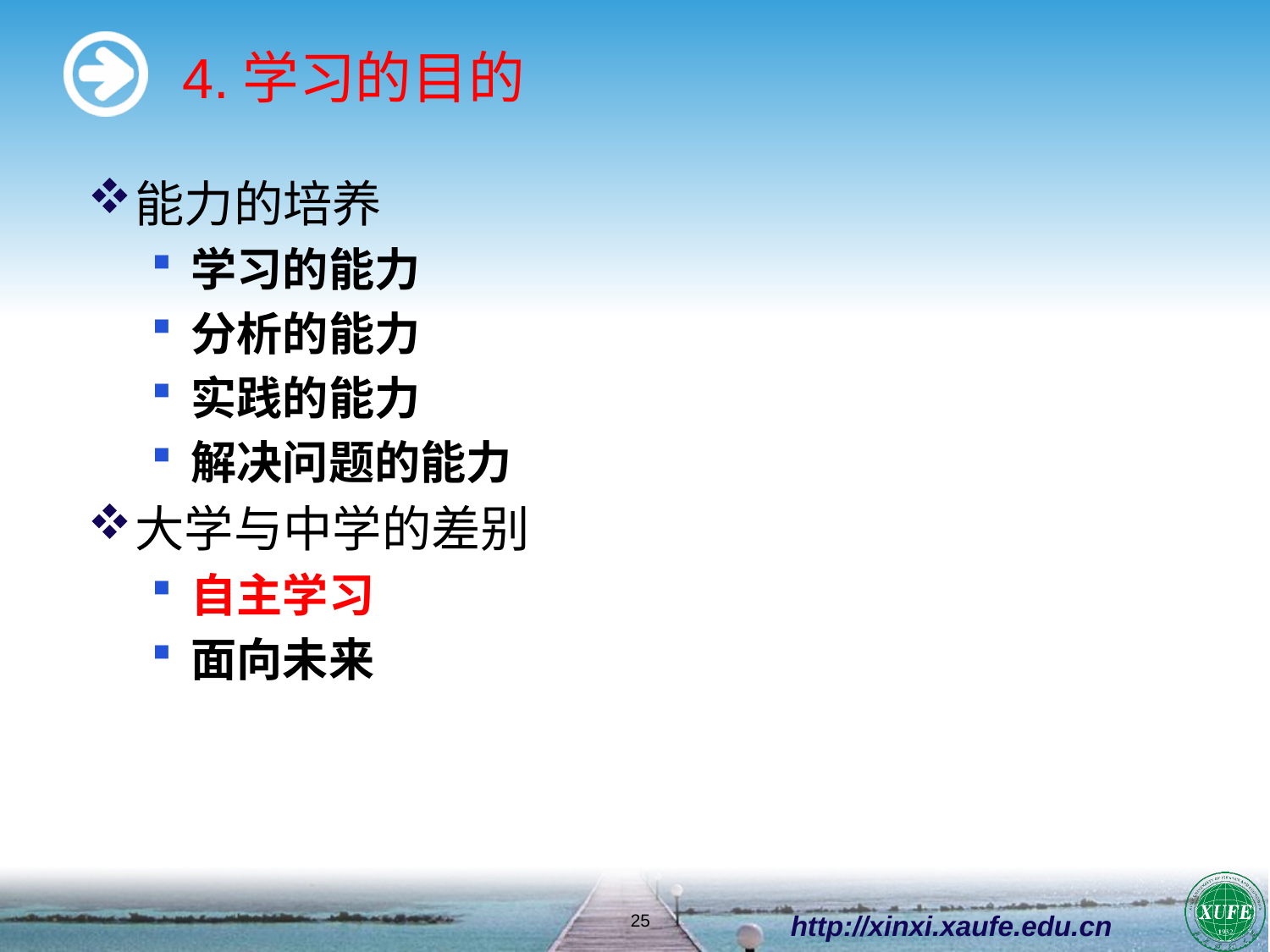

# 4.学习的目的
能力的培养
学习的能力
分析的能力
实践的能力
解决问题的能力
大学与中学的差别
自主学习
面向未来
http://xinxi.xaufe.edu.cn
25